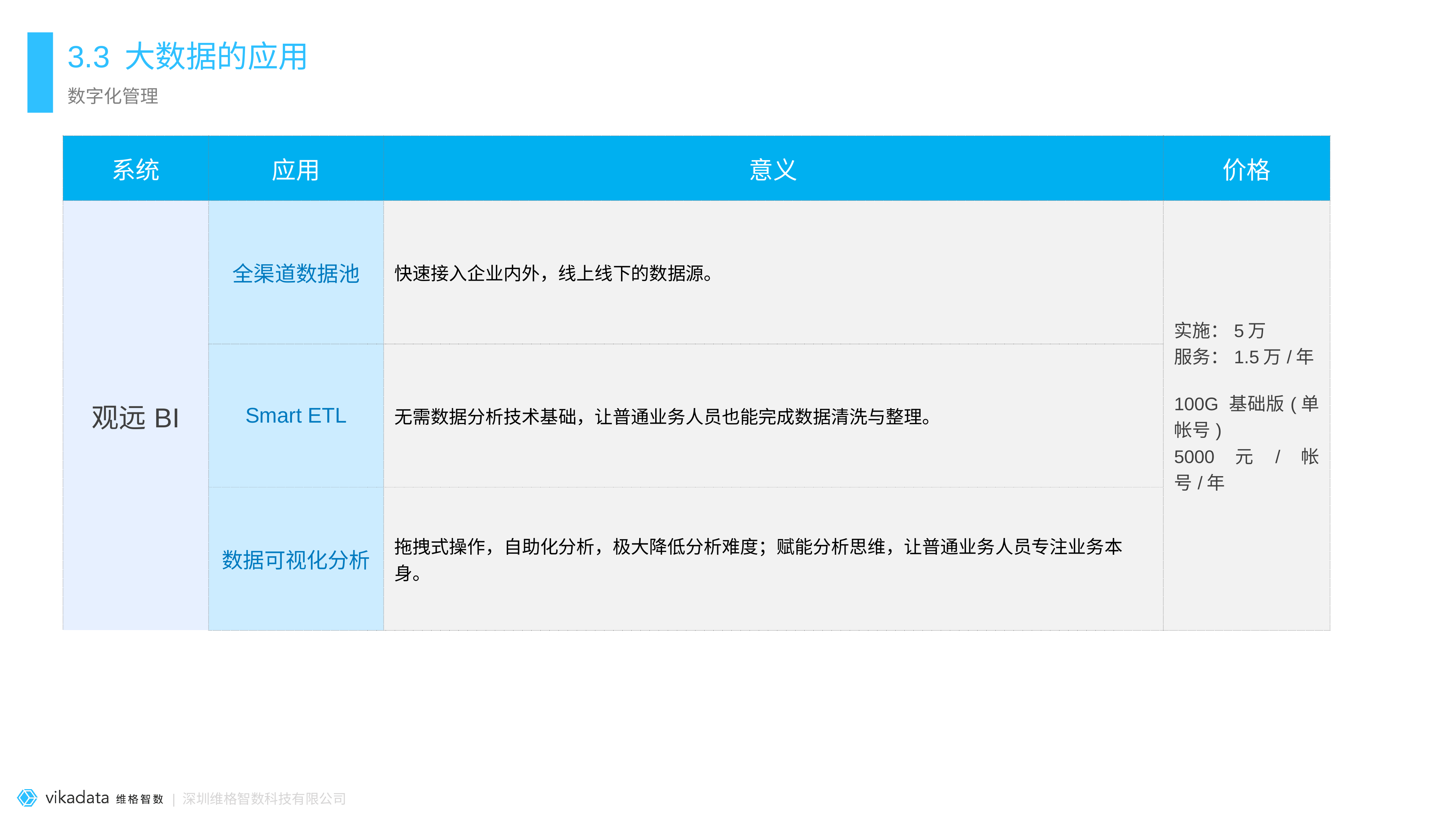

# 3.3 大数据的应用
数字化管理
| 系统 | 应用 | 意义 | 价格 |
| --- | --- | --- | --- |
| 观远BI | 全渠道数据池 | 快速接入企业内外，线上线下的数据源。 | 实施：5万 服务：1.5万/年 100G 基础版(单帐号) 5000元/帐号/年 |
|  | Smart ETL | 无需数据分析技术基础，让普通业务人员也能完成数据清洗与整理。 |  |
|  | 数据可视化分析 | 拖拽式操作，自助化分析，极大降低分析难度；赋能分析思维，让普通业务人员专注业务本 身。 |  |